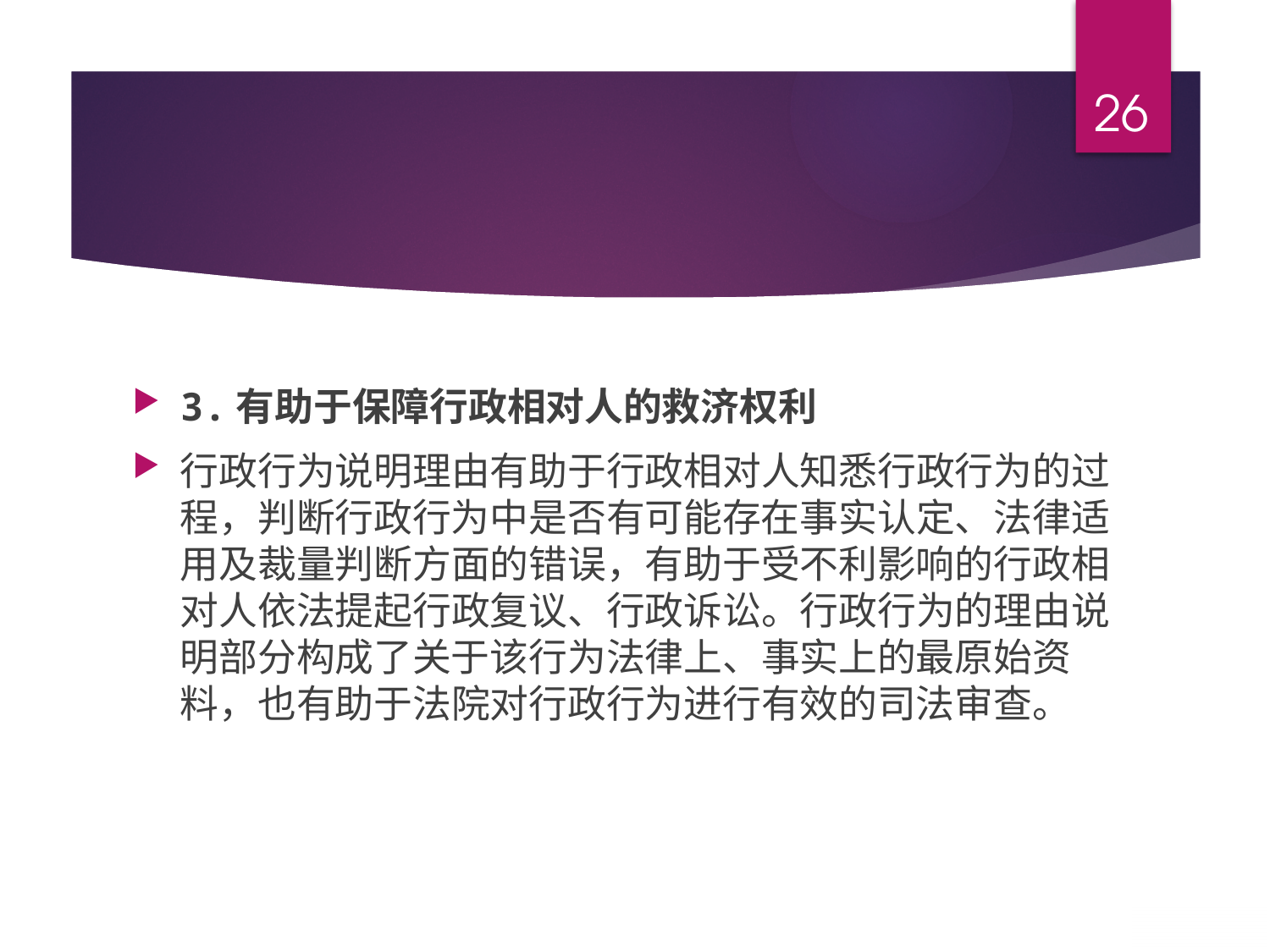

26
#
3.有助于保障行政相对人的救济权利
行政行为说明理由有助于行政相对人知悉行政行为的过程，判断行政行为中是否有可能存在事实认定、法律适用及裁量判断方面的错误，有助于受不利影响的行政相对人依法提起行政复议、行政诉讼。行政行为的理由说明部分构成了关于该行为法律上、事实上的最原始资料，也有助于法院对行政行为进行有效的司法审查。